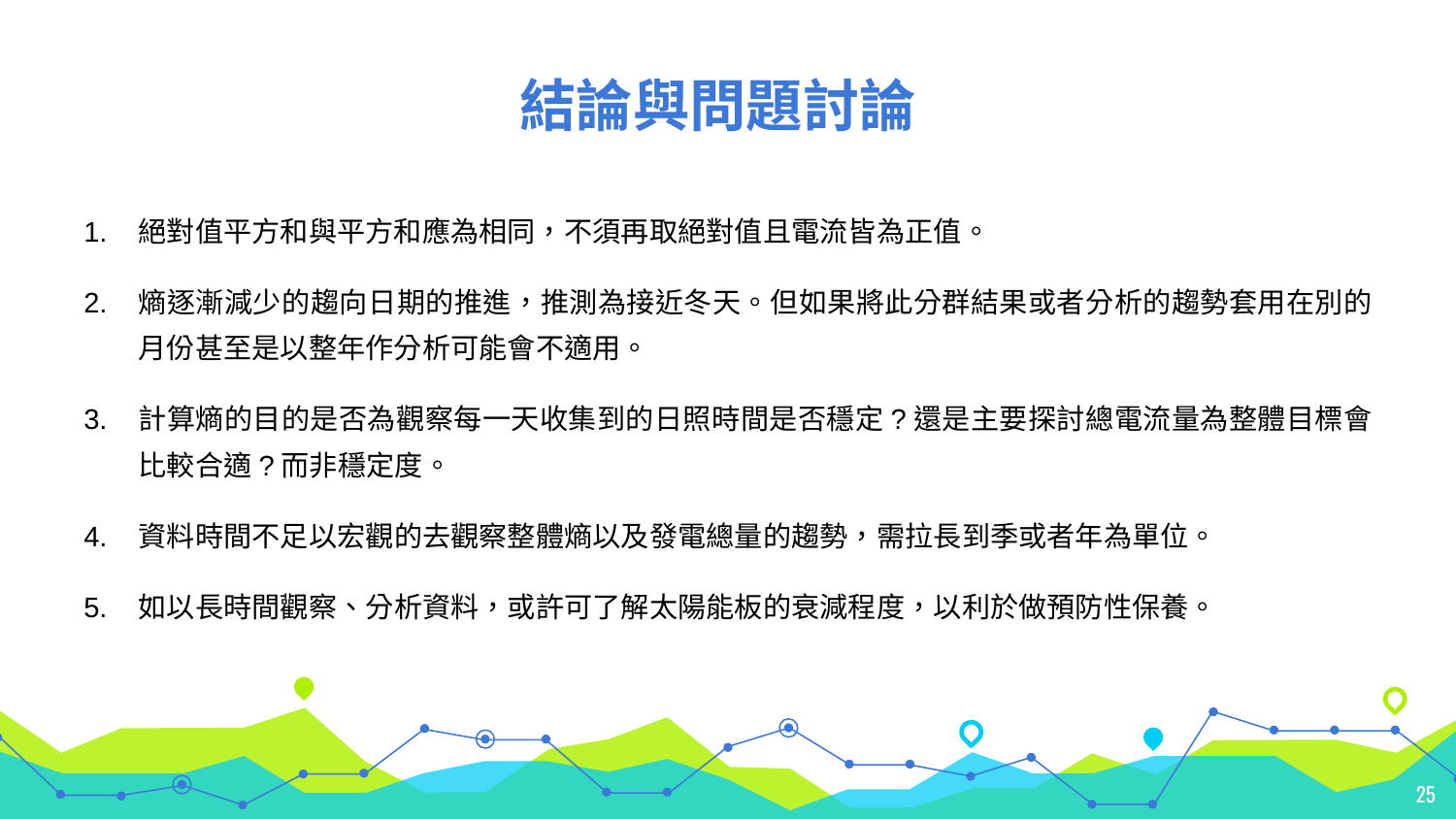

# 結論與問題討論
絕對值平方和與平方和應為相同，不須再取絕對值且電流皆為正值。
熵逐漸減少的趨向日期的推進，推測為接近冬天。但如果將此分群結果或者分析的趨勢套用在別的月份甚至是以整年作分析可能會不適用。
計算熵的目的是否為觀察每一天收集到的日照時間是否穩定?還是主要探討總電流量為整體目標會比較合適?而非穩定度。
資料時間不足以宏觀的去觀察整體熵以及發電總量的趨勢，需拉長到季或者年為單位。
如以長時間觀察、分析資料，或許可了解太陽能板的衰減程度，以利於做預防性保養。
25